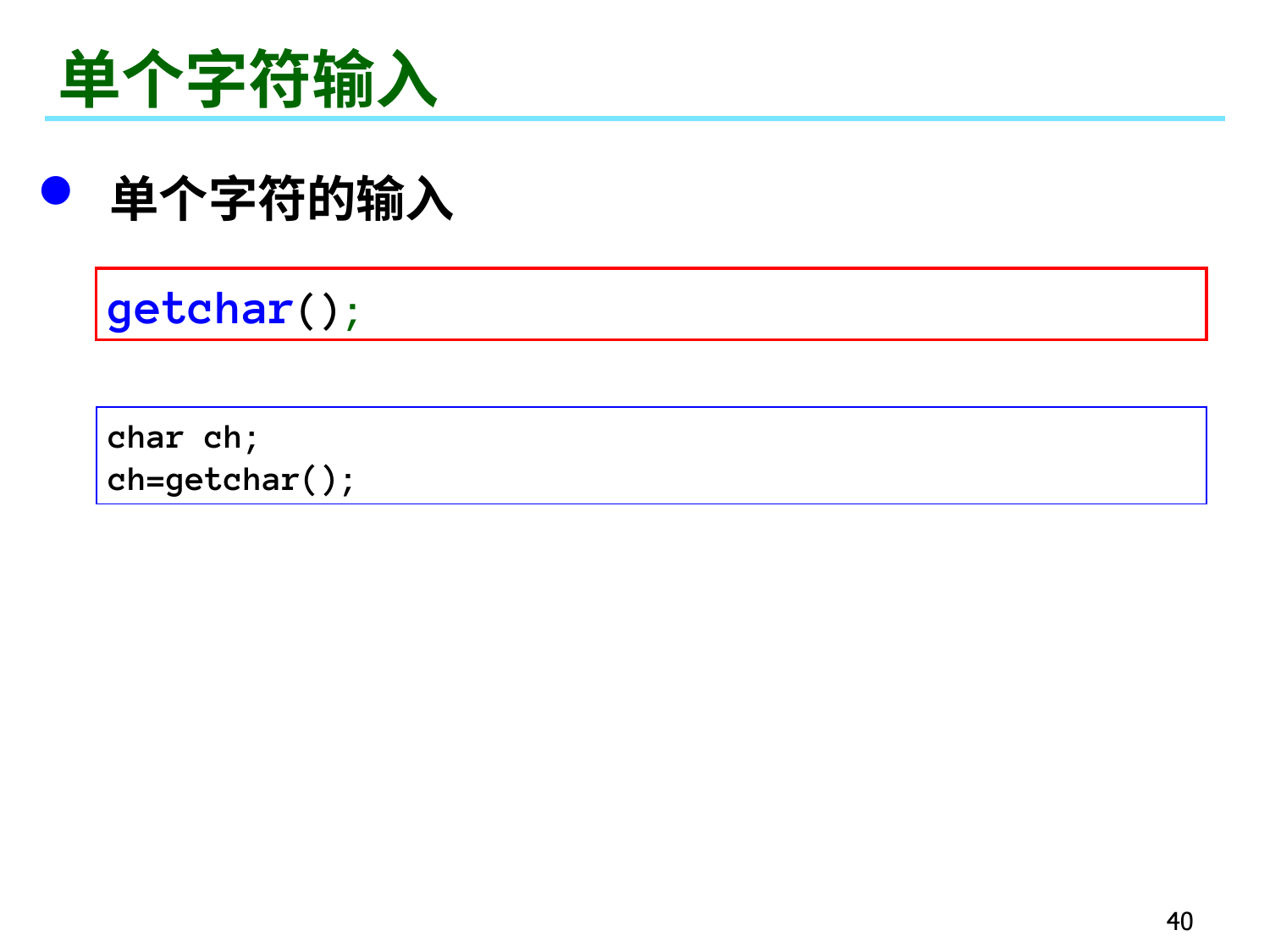

# 单个字符输入
 单个字符的输入
getchar();
char ch;
ch=getchar();
40